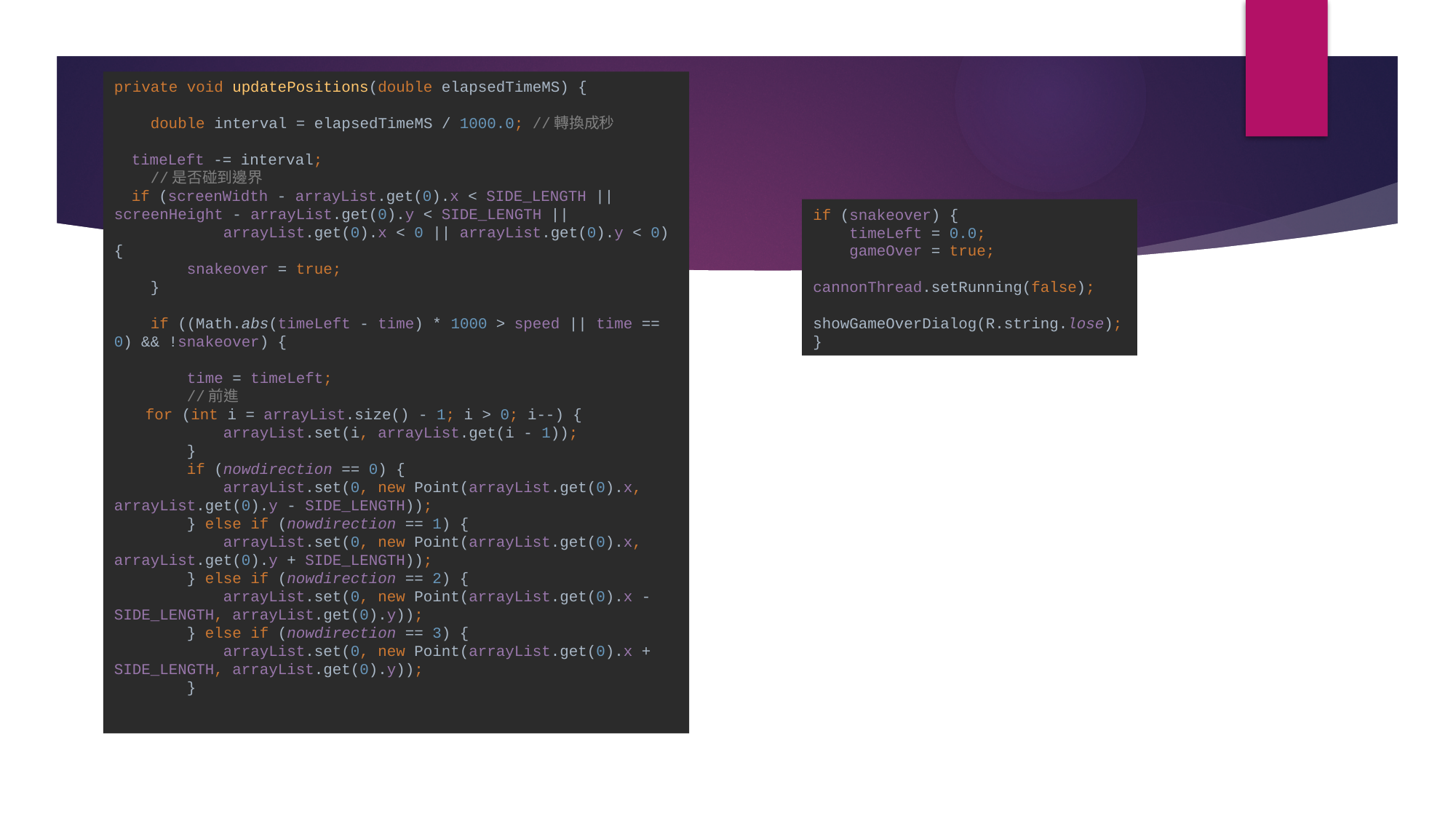

private void updatePositions(double elapsedTimeMS) {
    double interval = elapsedTimeMS / 1000.0; //轉換成秒
    timeLeft -= interval;
    //是否碰到邊界
    if (screenWidth - arrayList.get(0).x < SIDE_LENGTH || screenHeight - arrayList.get(0).y < SIDE_LENGTH ||
            arrayList.get(0).x < 0 || arrayList.get(0).y < 0) {
        snakeover = true;
    }
    if ((Math.abs(timeLeft - time) * 1000 > speed || time == 0) && !snakeover) {
        time = timeLeft;
        //前進
        for (int i = arrayList.size() - 1; i > 0; i--) {
            arrayList.set(i, arrayList.get(i - 1));
        }
        if (nowdirection == 0) {
            arrayList.set(0, new Point(arrayList.get(0).x, arrayList.get(0).y - SIDE_LENGTH));
        } else if (nowdirection == 1) {
            arrayList.set(0, new Point(arrayList.get(0).x, arrayList.get(0).y + SIDE_LENGTH));
        } else if (nowdirection == 2) {
            arrayList.set(0, new Point(arrayList.get(0).x - SIDE_LENGTH, arrayList.get(0).y));
        } else if (nowdirection == 3) {
            arrayList.set(0, new Point(arrayList.get(0).x + SIDE_LENGTH, arrayList.get(0).y));
        }
if (snakeover) {
    timeLeft = 0.0;
    gameOver = true;
    cannonThread.setRunning(false);
    showGameOverDialog(R.string.lose);
}